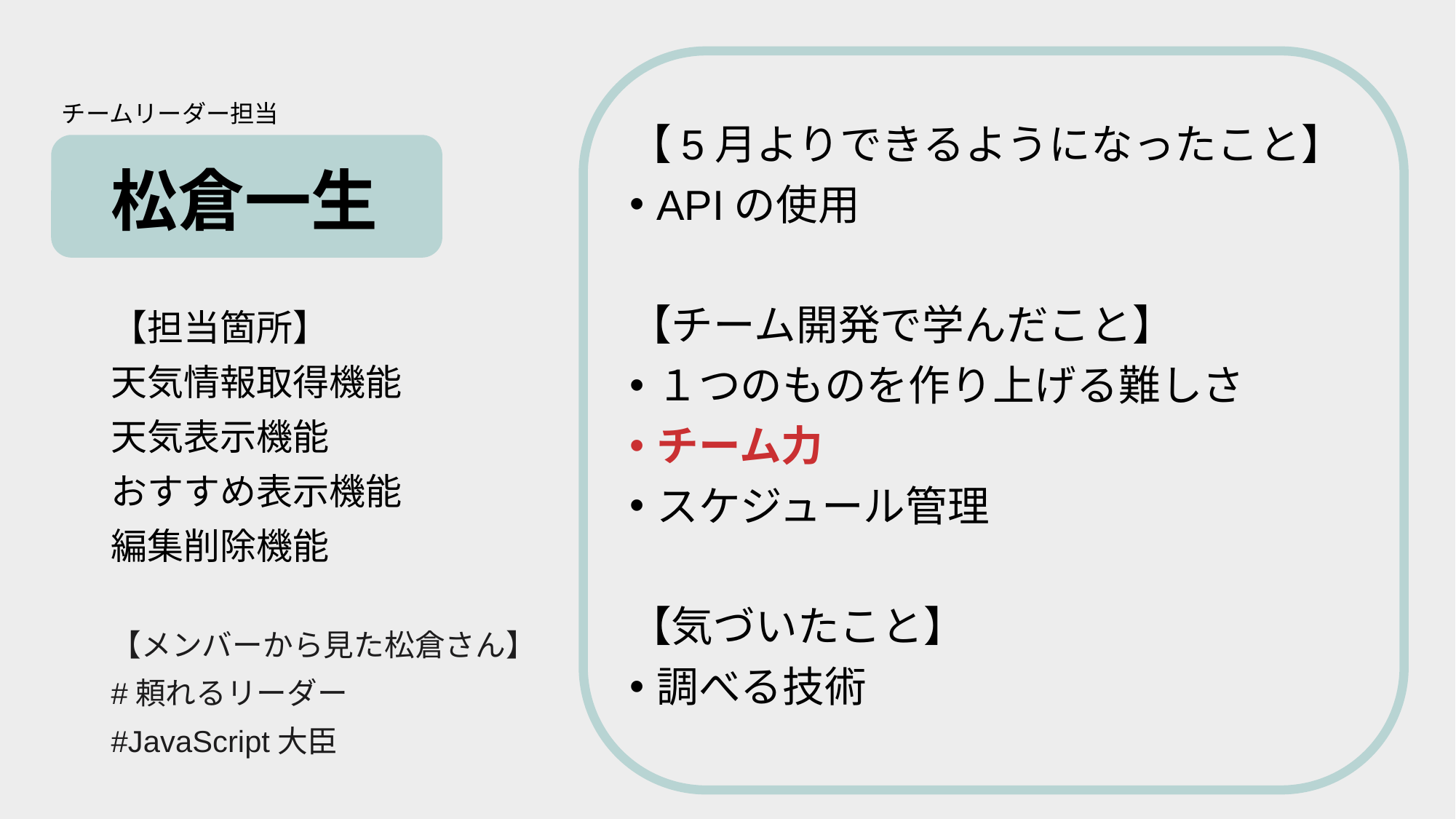

# 松倉一生
チームリーダー担当
【5月よりできるようになったこと】
APIの使用

【チーム開発で学んだこと】
１つのものを作り上げる難しさ
チーム力
スケジュール管理

【気づいたこと】
調べる技術

【担当箇所】
天気情報取得機能
天気表示機能
おすすめ表示機能
編集削除機能

【メンバーから見た松倉さん】
#頼れるリーダー
#JavaScript大臣